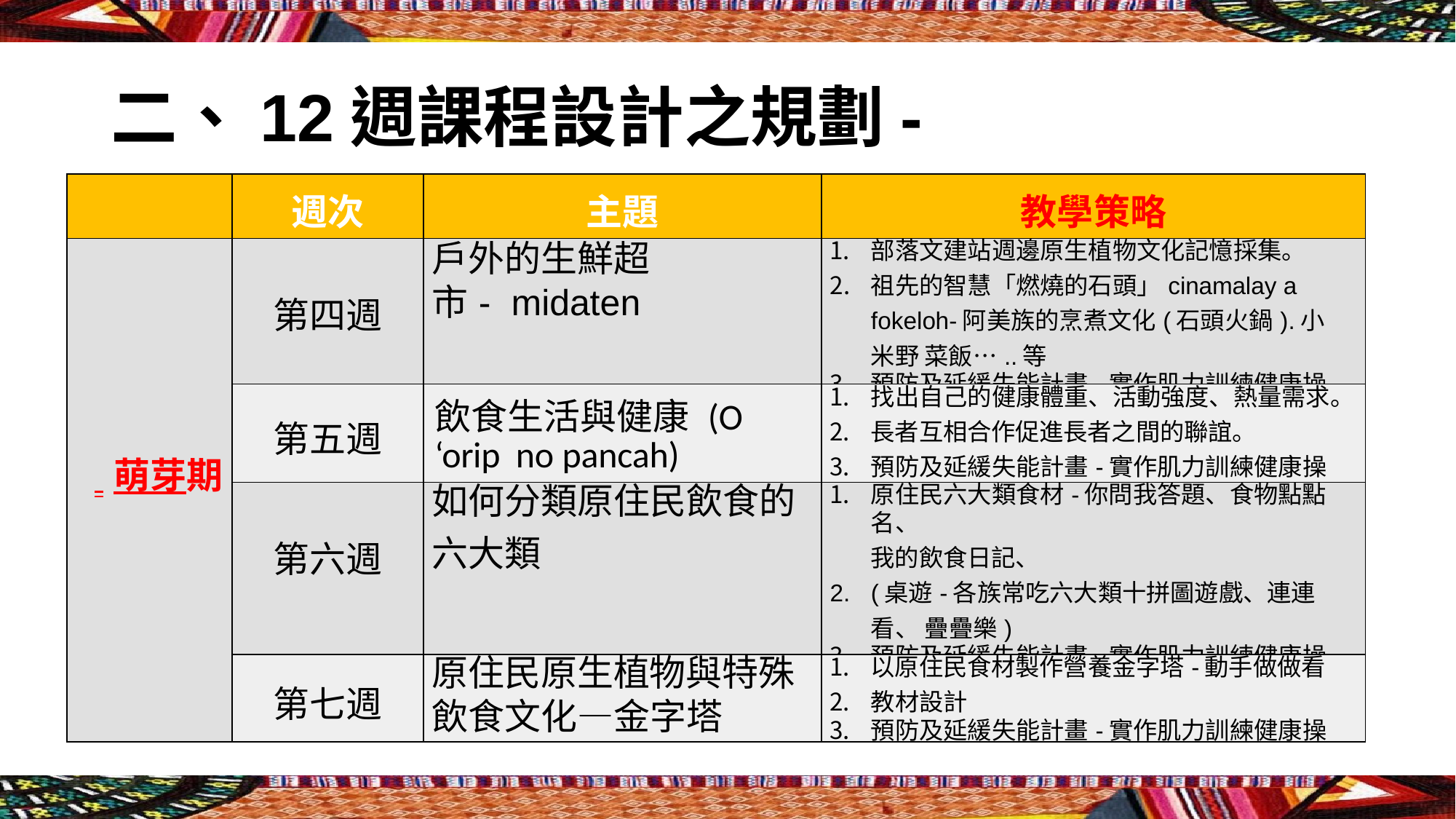

# 二、12週課程設計之規劃-2
|  | 週次 | 主題 | 教學策略 |
| --- | --- | --- | --- |
| 萌芽期 | 第四週 | 戶外的生鮮超市- midaten | 部落文建站週邊原生植物文化記憶採集。 祖先的智慧「燃燒的石頭」cinamalay a fokeloh-阿美族的烹煮文化(石頭火鍋).小米野 菜飯…..等 預防及延緩失能計畫-實作肌力訓練健康操 |
|  | 第五週 | 飲食生活與健康 (O ‘orip no pancah) | 找出自己的健康體重、活動強度、熱量需求。 長者互相合作促進長者之間的聯誼。 預防及延緩失能計畫-實作肌力訓練健康操 |
|  | 第六週 | 如何分類原住民飲食的 六大類 | 原住民六大類食材-你問我答題、食物點點名、 我的飲食日記、 (桌遊-各族常吃六大類十拼圖遊戲、連連看、 疊疊樂) 預防及延緩失能計畫-實作肌力訓練健康操 |
|  | 第七週 | 原住民原生植物與特殊 飲食文化—金字塔 | 以原住民食材製作營養金字塔-動手做做看 教材設計 預防及延緩失能計畫-實作肌力訓練健康操 |